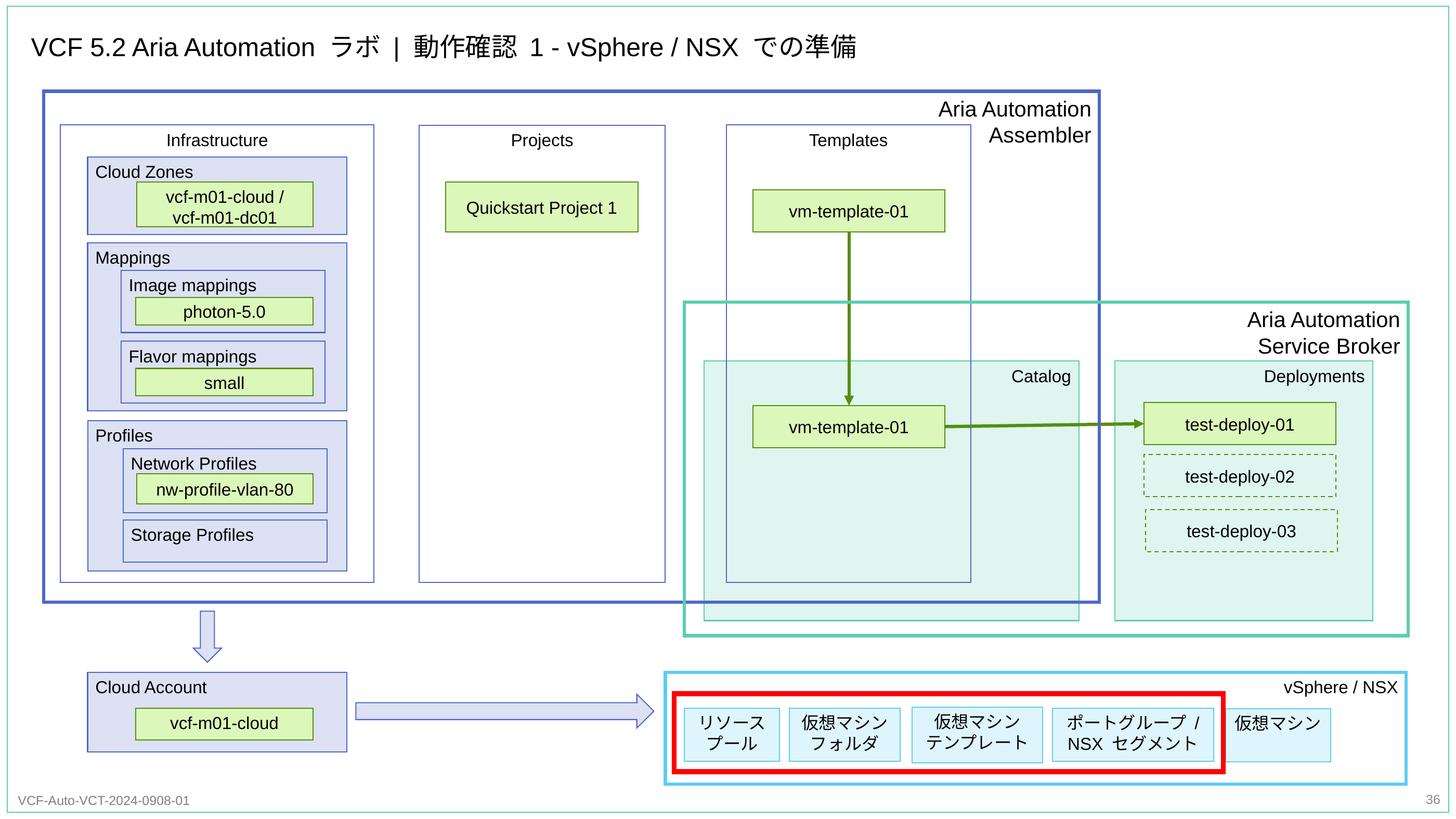

# VCF 5.2 Aria Automation ラボ | 動作確認 1 - vSphere / NSX での準備

36